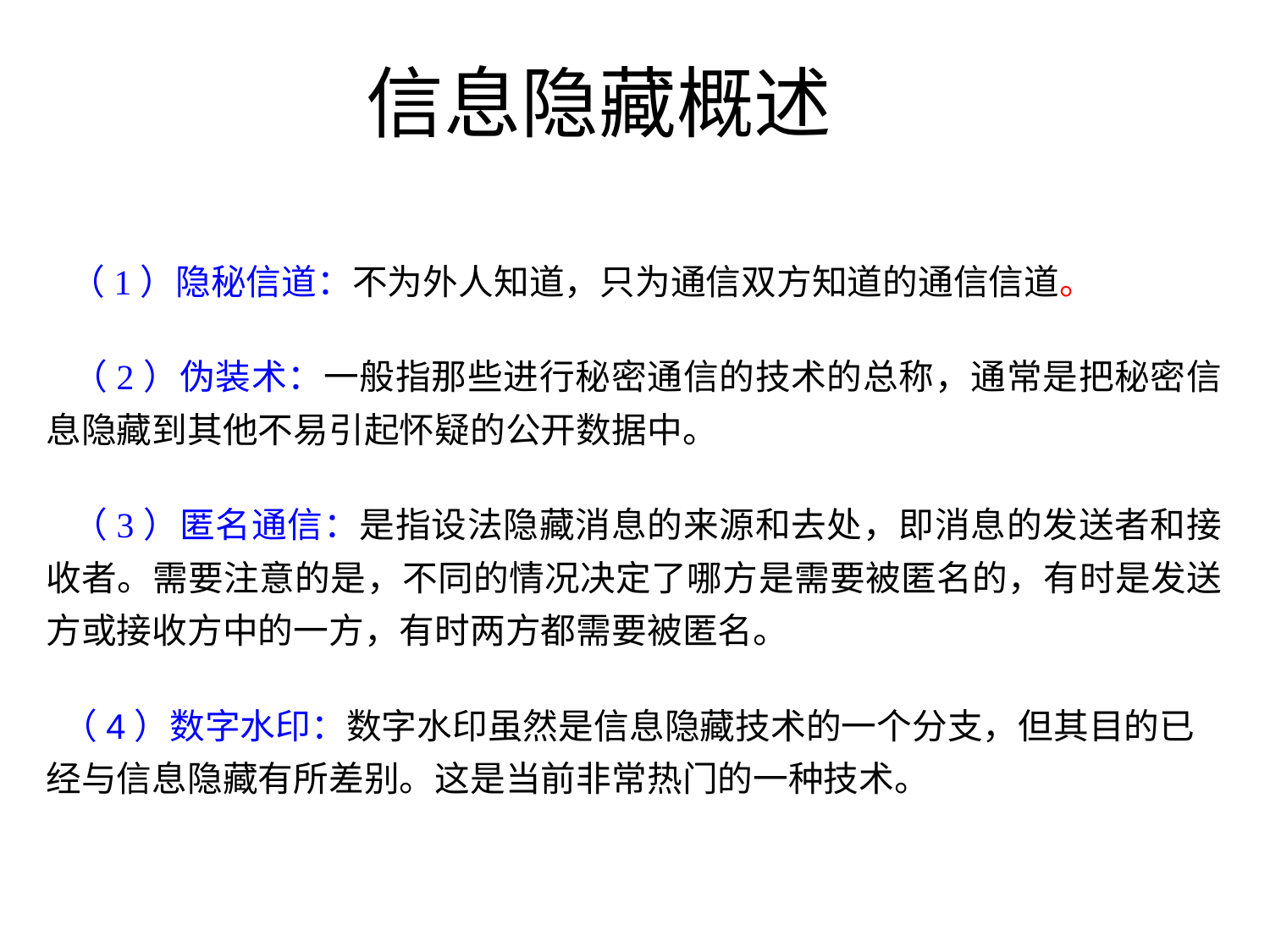

# 信息隐藏概述
  （1）隐秘信道：不为外人知道，只为通信双方知道的通信信道。
  （2）伪装术：一般指那些进行秘密通信的技术的总称，通常是把秘密信息隐藏到其他不易引起怀疑的公开数据中。
  （3）匿名通信：是指设法隐藏消息的来源和去处，即消息的发送者和接收者。需要注意的是，不同的情况决定了哪方是需要被匿名的，有时是发送方或接收方中的一方，有时两方都需要被匿名。
 （4）数字水印：数字水印虽然是信息隐藏技术的一个分支，但其目的已经与信息隐藏有所差别。这是当前非常热门的一种技术。